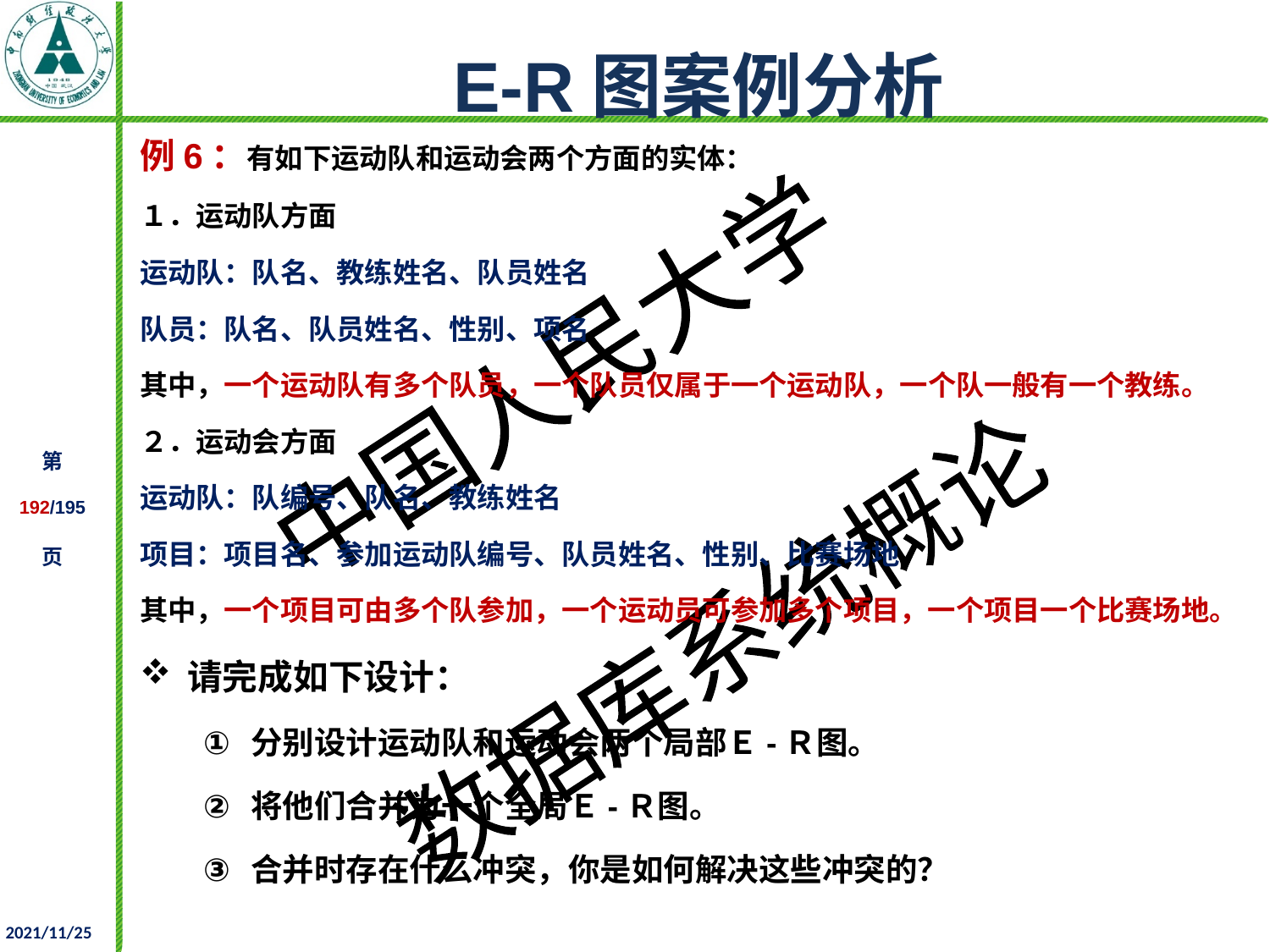

# E-R图案例分析
例6：有如下运动队和运动会两个方面的实体：
１．运动队方面
运动队：队名、教练姓名、队员姓名
队员：队名、队员姓名、性别、项名
其中，一个运动队有多个队员，一个队员仅属于一个运动队，一个队一般有一个教练。
２．运动会方面
运动队：队编号、队名、教练姓名
项目：项目名、参加运动队编号、队员姓名、性别、比赛场地
其中，一个项目可由多个队参加，一个运动员可参加多个项目，一个项目一个比赛场地。
请完成如下设计：
分别设计运动队和运动会两个局部Ｅ-Ｒ图。
将他们合并为一个全局Ｅ-Ｒ图。
合并时存在什么冲突，你是如何解决这些冲突的？

2021/11/25